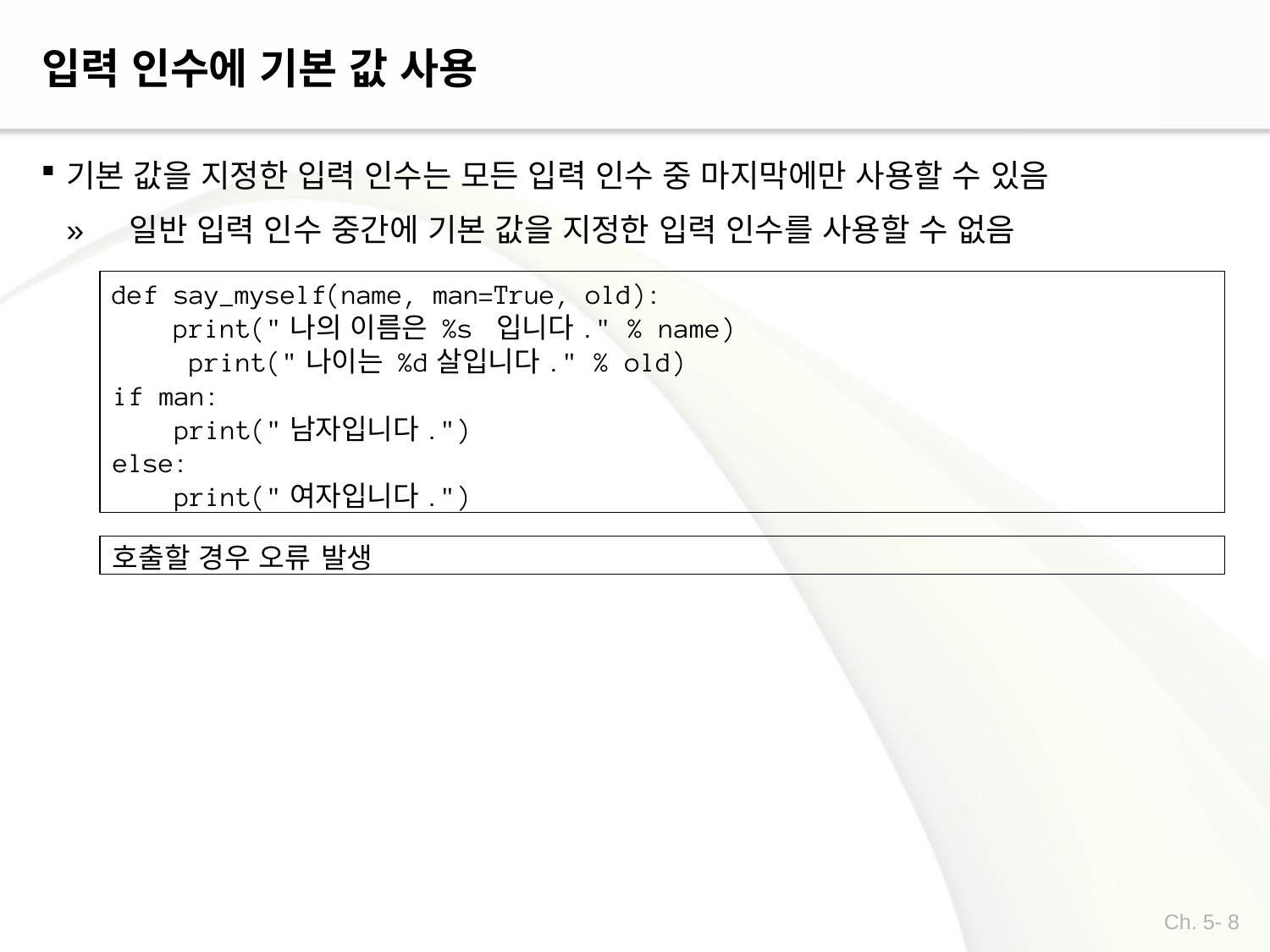

# 입력 인수에 기본 값 사용
기본 값을 지정한 입력 인수는 모든 입력 인수 중 마지막에만 사용할 수 있음
»	일반 입력 인수 중간에 기본 값을 지정한 입력 인수를 사용할 수 없음
def say_myself(name, man=True, old):  print("나의 이름은 %s 입니다." % name)  print("나이는 %d살입니다." % old)
if man:
print("남자입니다.")
else:
print("여자입니다.")
호출할 경우 오류 발생
Ch. 5- 8